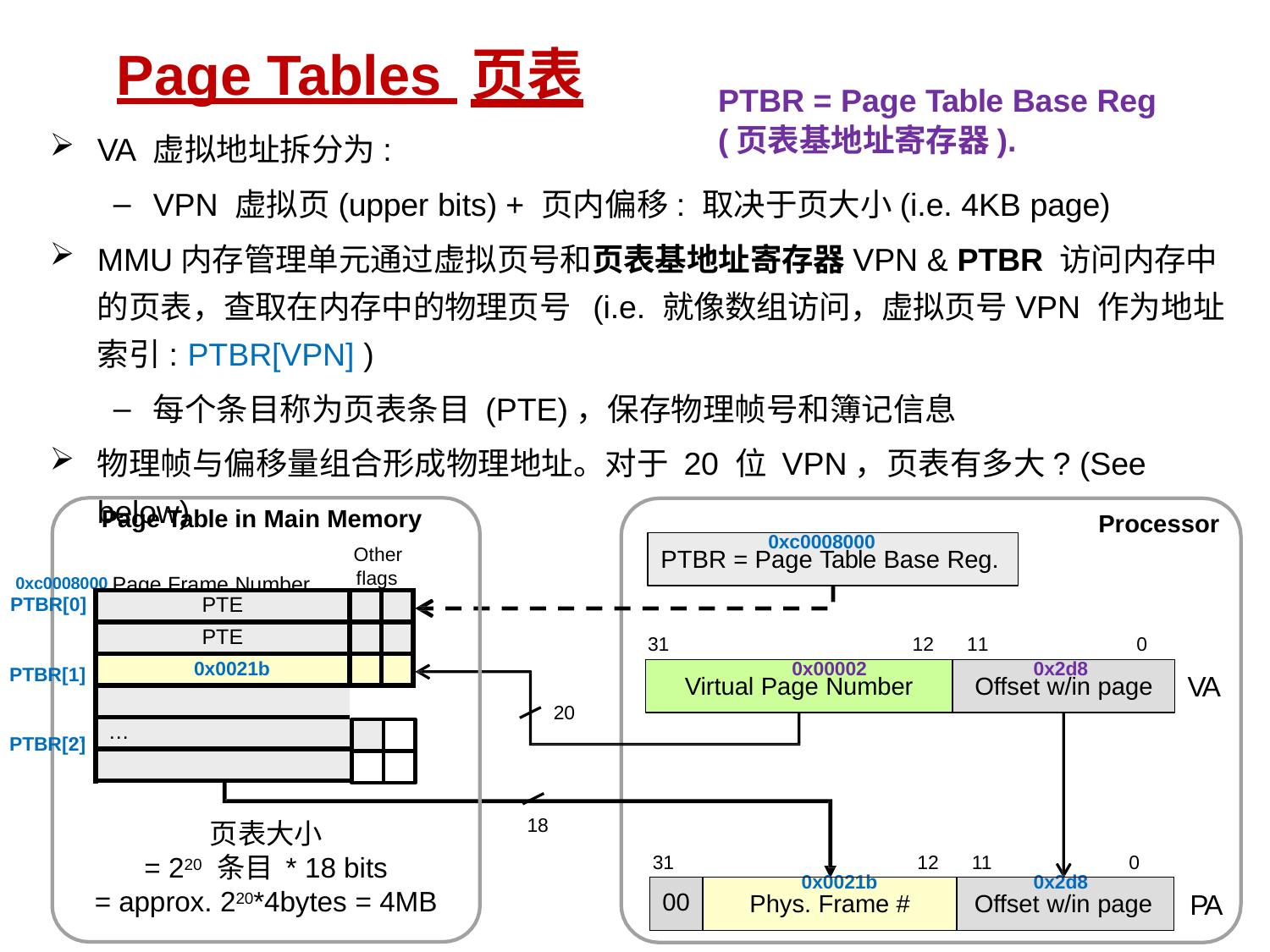

# Page Tables 页表
PTBR = Page Table Base Reg
(页表基地址寄存器).
VA 虚拟地址拆分为:
VPN 虚拟页(upper bits) + 页内偏移: 取决于页大小(i.e. 4KB page)
MMU内存管理单元通过虚拟页号和页表基地址寄存器VPN & PTBR 访问内存中的页表，查取在内存中的物理页号  (i.e. 就像数组访问，虚拟页号VPN 作为地址索引: PTBR[VPN] )
每个条目称为页表条目 (PTE)，保存物理帧号和簿记信息
物理帧与偏移量组合形成物理地址。对于 20 位 VPN，页表有多大? (See below)
Page Table in Main Memory
Other

Processor
0xc0008000

PTBR = Page Table Base Reg.
0xc0008000 Page Frame Number
flags
PTBR[0]  PTBR[1]  PTBR[2]

| PTE |  |  |
| --- | --- | --- |
| PTE |  |  |
| 0x0021b |  |  |
|  |  |  |
| … |  |  |
|  |  |  |
31
12	11	0
0x00002
0x2d8

VA
Virtual Page Number
Offset w/in page

20
…
18
页表大小
= 220 条目 * 18 bits
= approx. 220*4bytes = 4MB
31
12	11
0
| 00 | 0x0021b Phys. Frame # | 0x2d8 Offset w/in page |
| --- | --- | --- |
PA